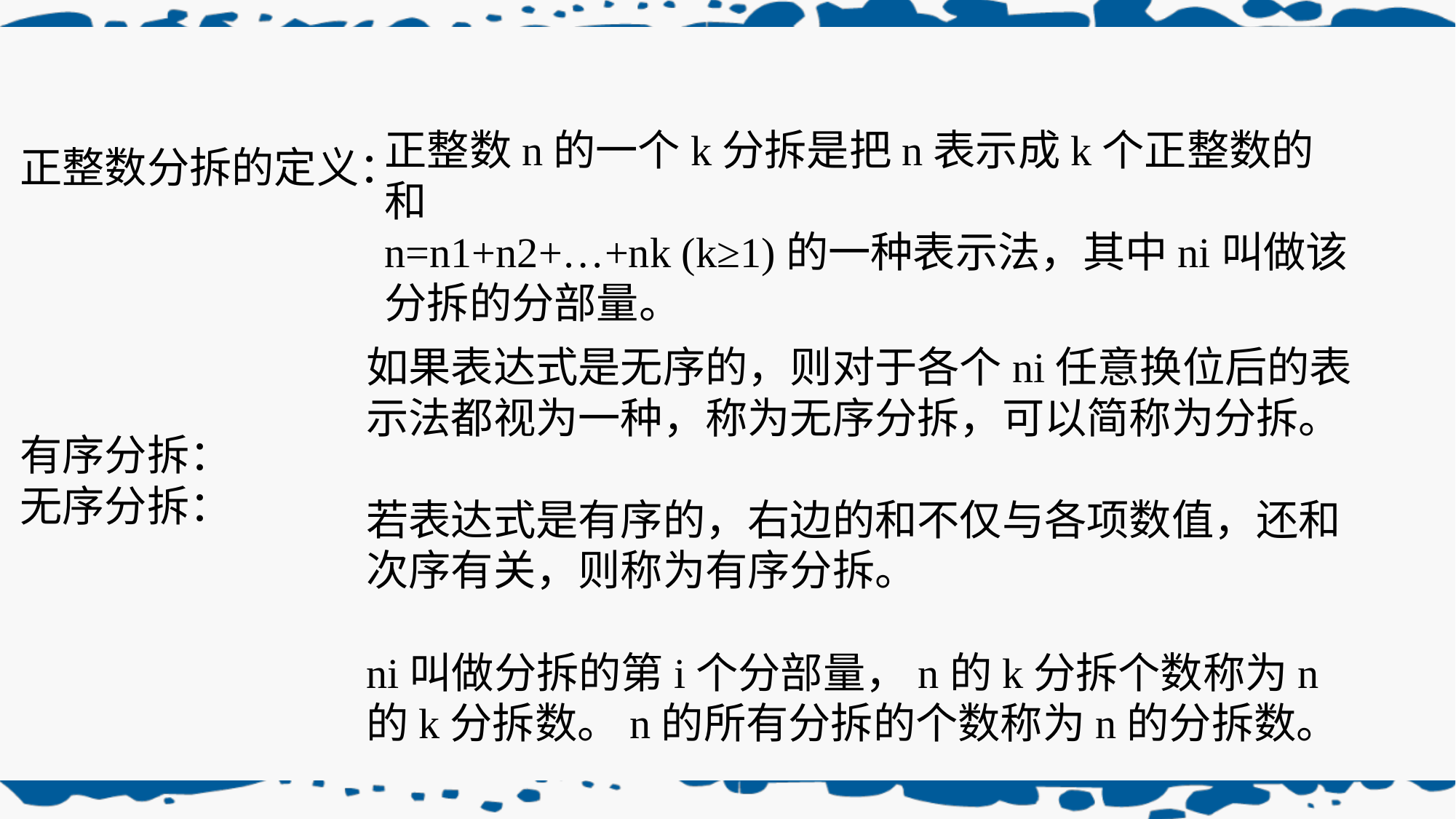

正整数n的一个k分拆是把n表示成k个正整数的和
n=n1+n2+…+nk (k≥1)的一种表示法，其中ni叫做该分拆的分部量。

正整数分拆的定义：
如果表达式是无序的，则对于各个ni任意换位后的表示法都视为一种，称为无序分拆，可以简称为分拆。

若表达式是有序的，右边的和不仅与各项数值，还和次序有关，则称为有序分拆。

ni叫做分拆的第i个分部量，n的k分拆个数称为n的k分拆数。n的所有分拆的个数称为n的分拆数。
有序分拆：
无序分拆：